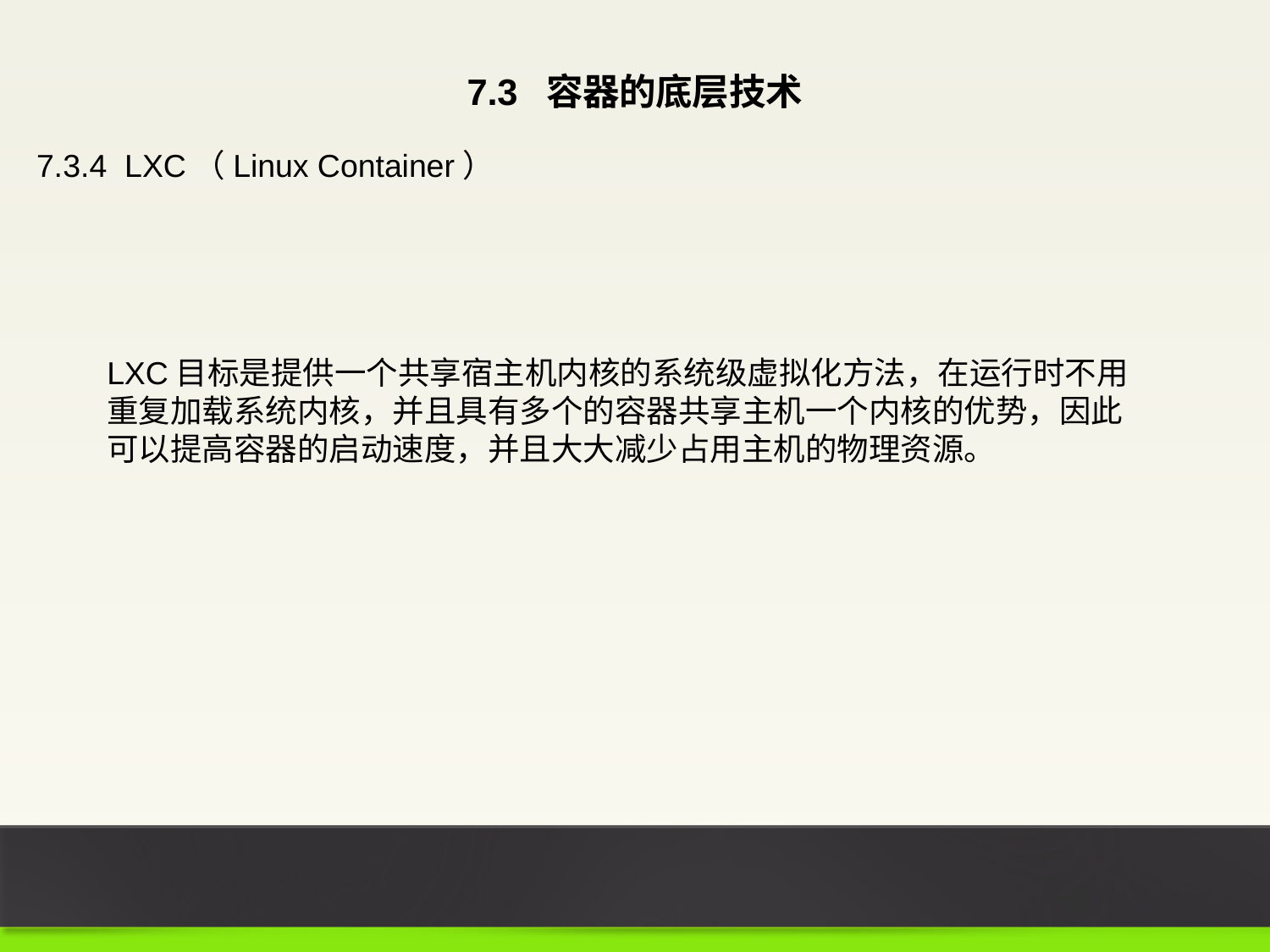

7.3  容器的底层技术
7.3.4  LXC（Linux Container）
LXC目标是提供一个共享宿主机内核的系统级虚拟化方法，在运行时不用重复加载系统内核，并且具有多个的容器共享主机一个内核的优势，因此可以提高容器的启动速度，并且大大减少占用主机的物理资源。